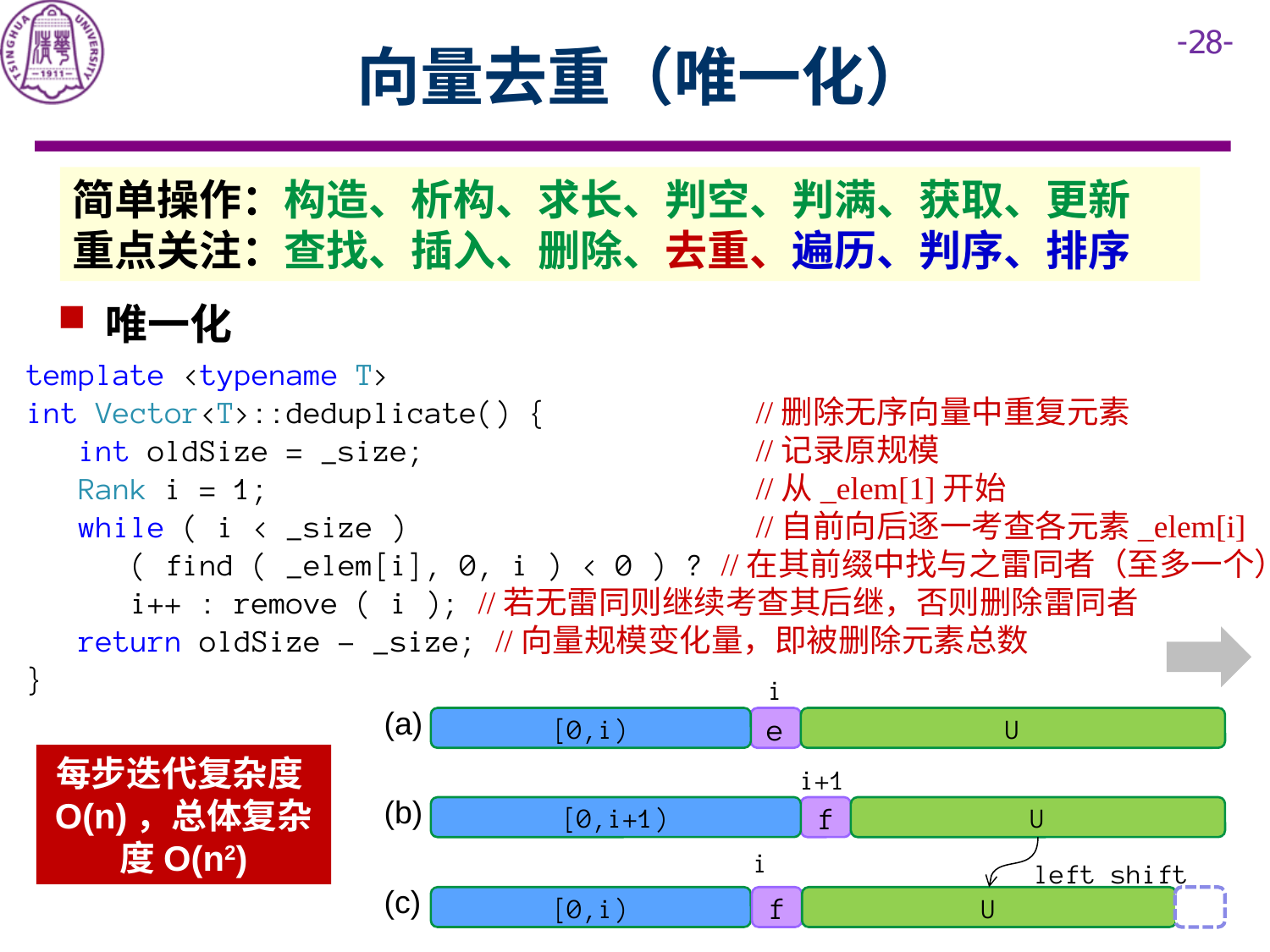

# 向量去重（唯一化）
简单操作：构造、析构、求长、判空、判满、获取、更新
重点关注：查找、插入、删除、去重、遍历、判序、排序
唯一化
template <typename T>
int Vector<T>::deduplicate() {            //删除无序向量中重复元素
   int oldSize = _size;                   //记录原规模
   Rank i = 1;                            //从_elem[1]开始
   while ( i < _size )                    //自前向后逐一考查各元素_elem[i]
      ( find ( _elem[i], 0, i ) < 0 ) ? //在其前缀中找与之雷同者（至多一个）
      i++ : remove ( i ); //若无雷同则继续考查其后继，否则删除雷同者
   return oldSize - _size; //向量规模变化量，即被删除元素总数
}

i
(a)
[0,i)
e
U
每步迭代复杂度O(n)，总体复杂度O(n2)
i+1
(b)
[0,i+1)
f
U
i
left shift
(c)
[0,i)
f
U